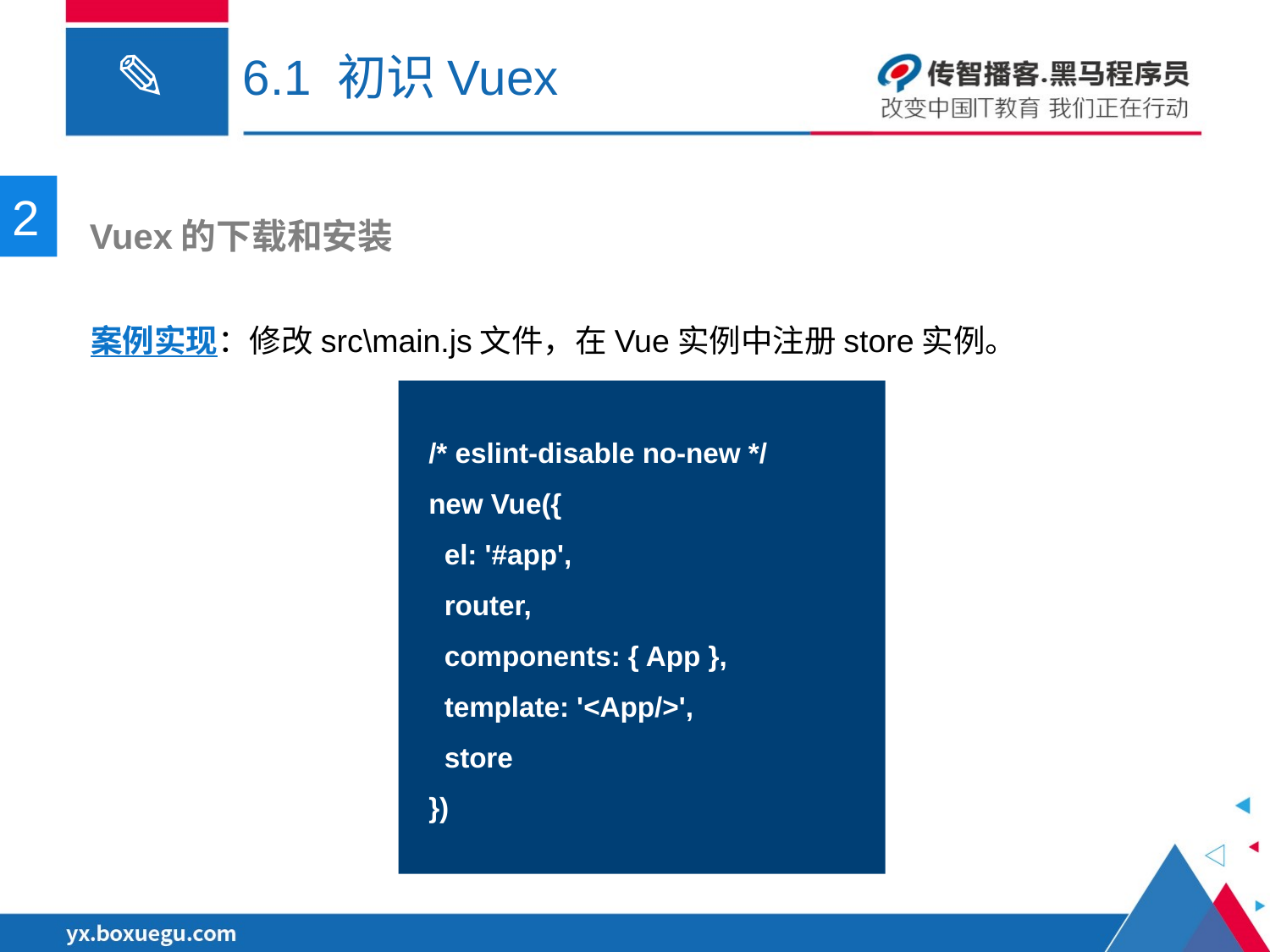

# 6.1 初识Vuex

2
  Vuex的下载和安装
案例实现：修改src\main.js文件，在Vue实例中注册store实例。

/* eslint-disable no-new */
new Vue({
  el: '#app',
  router,
  components: { App },
  template: '<App/>',
  store
})